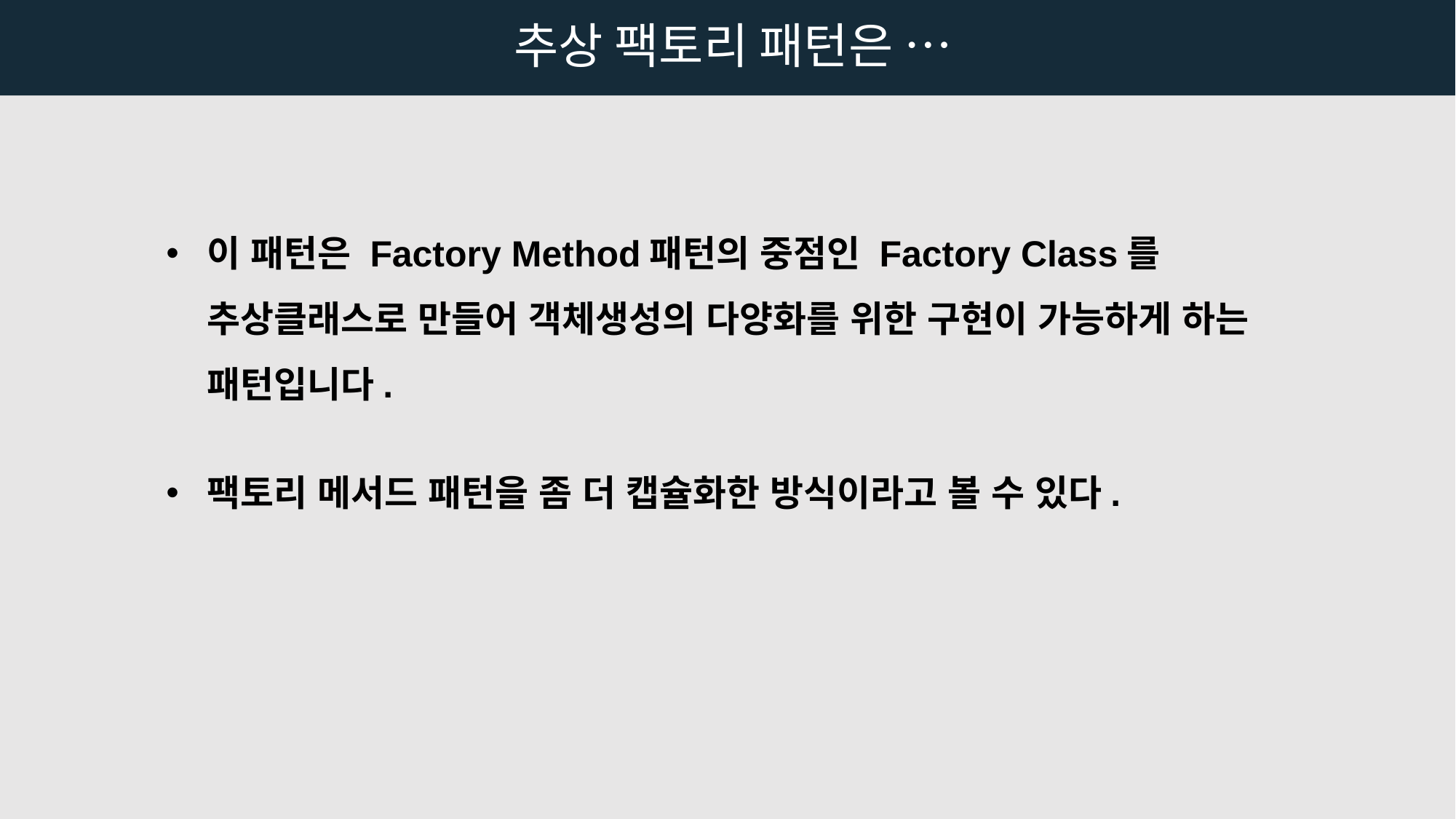

추상 팩토리 패턴은 …
이 패턴은 Factory Method패턴의 중점인 Factory Class를 추상클래스로 만들어 객체생성의 다양화를 위한 구현이 가능하게 하는 패턴입니다.

팩토리 메서드 패턴을 좀 더 캡슐화한 방식이라고 볼 수 있다.